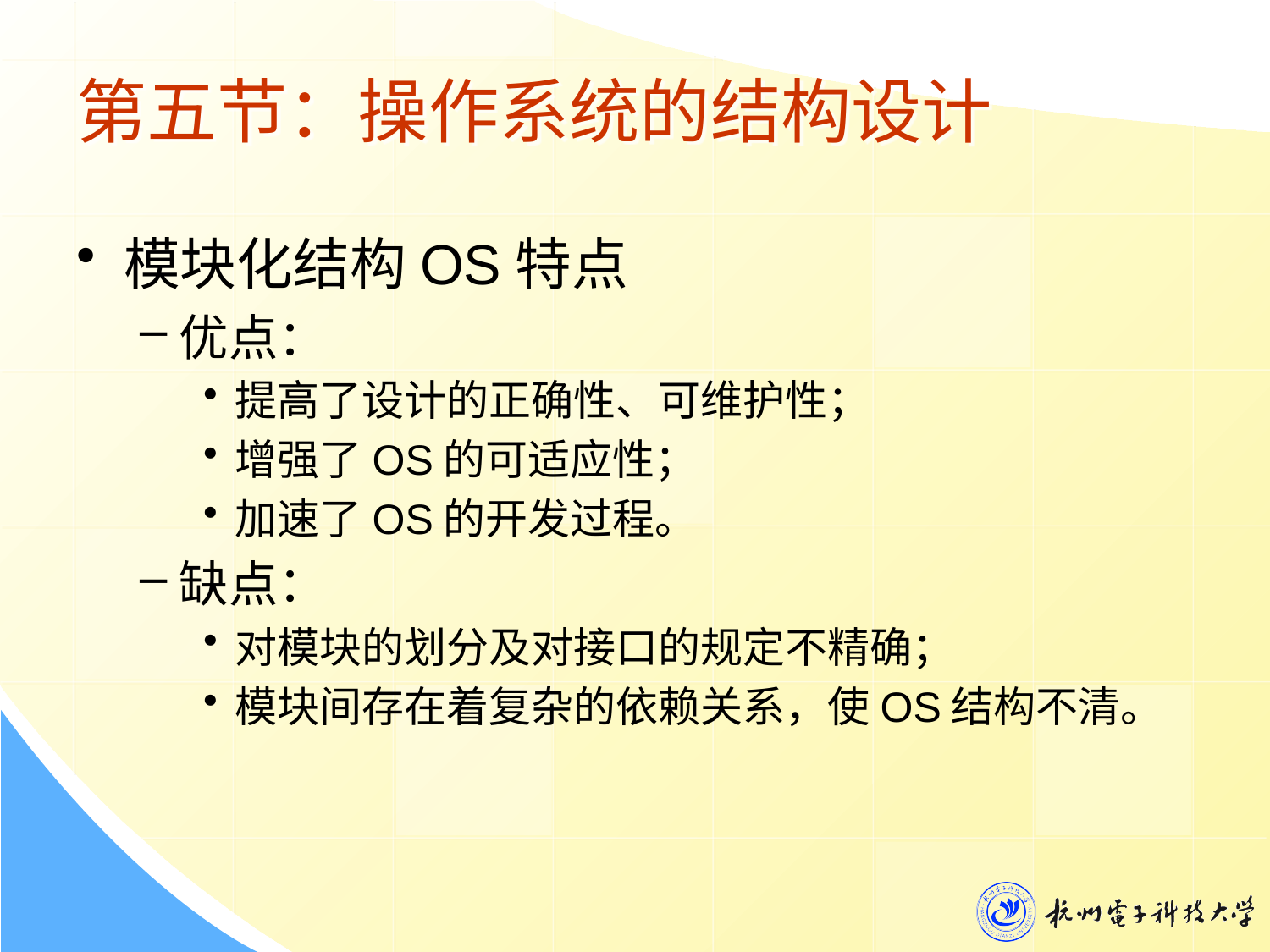

# 第五节：操作系统的结构设计
模块化结构OS特点
优点：
提高了设计的正确性、可维护性；
增强了OS的可适应性；
加速了OS的开发过程。
缺点：
对模块的划分及对接口的规定不精确；
模块间存在着复杂的依赖关系，使OS结构不清。